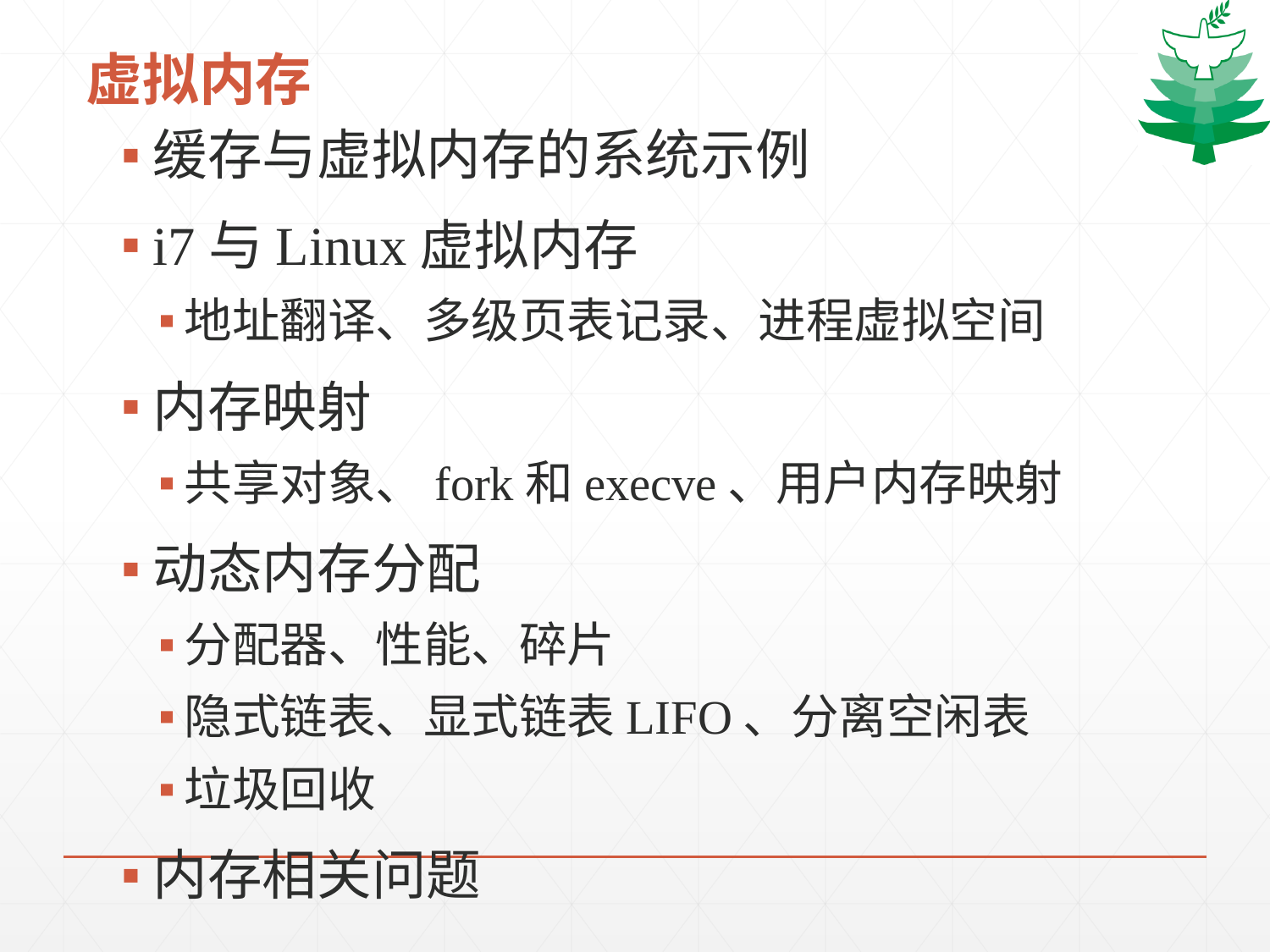

# 虚拟内存
缓存与虚拟内存的系统示例
i7与Linux虚拟内存
地址翻译、多级页表记录、进程虚拟空间
内存映射
共享对象、fork和execve、用户内存映射
动态内存分配
分配器、性能、碎片
隐式链表、显式链表LIFO、分离空闲表
垃圾回收
内存相关问题